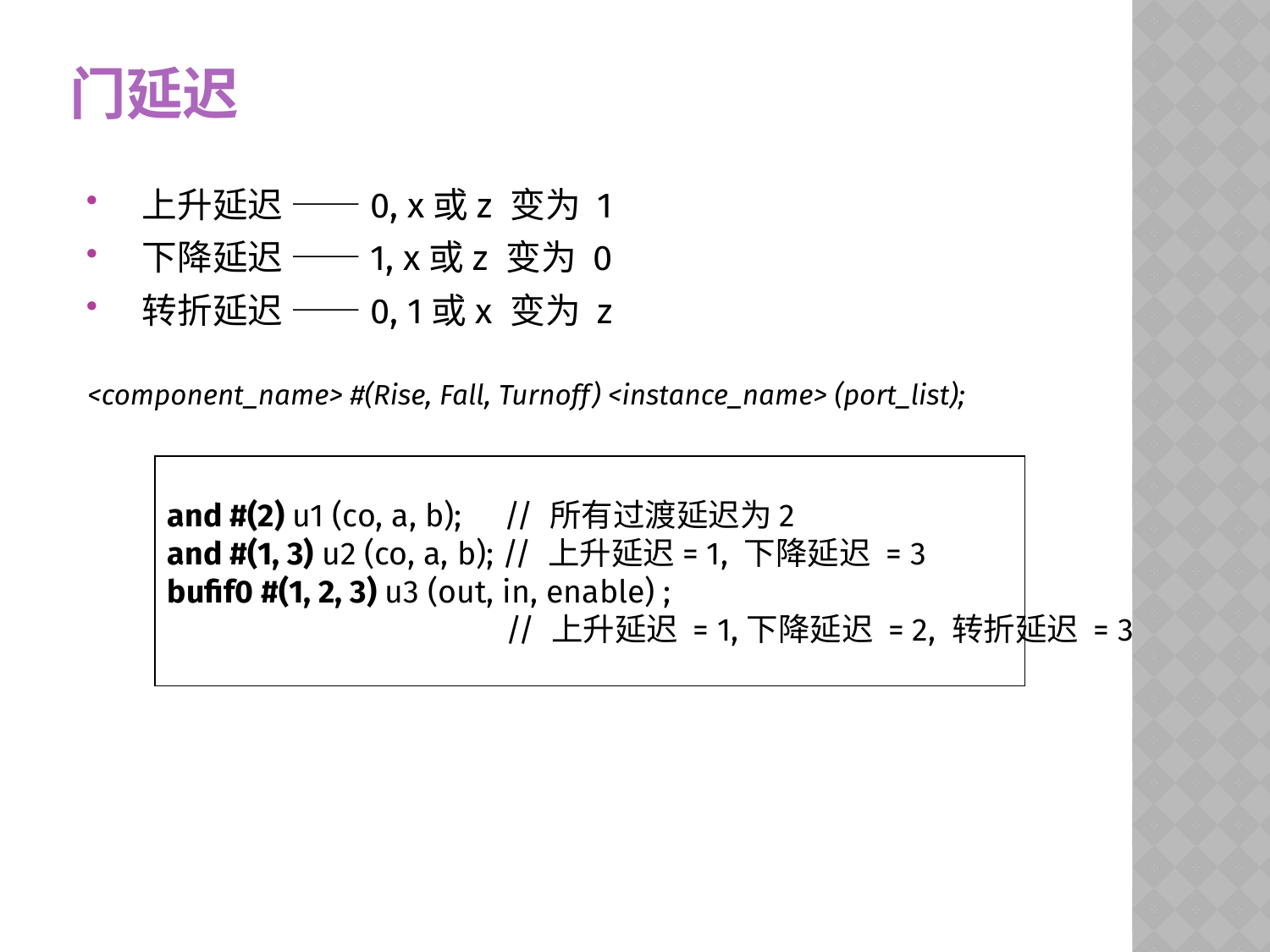

门延迟
 上升延迟 ——0, x或z 变为 1
 下降延迟 ——1, x或z 变为 0
 转折延迟 ——0, 1或x 变为 z

<component_name> #(Rise, Fall, Turnoff) <instance_name> (port_list);
and #(2) u1 (co, a, b);     // 所有过渡延迟为2
and #(1, 3) u2 (co, a, b); // 上升延迟= 1, 下降延迟 = 3
bufif0 #(1, 2, 3) u3 (out, in, enable) ;
                                        // 上升延迟 = 1,下降延迟 = 2, 转折延迟 = 3